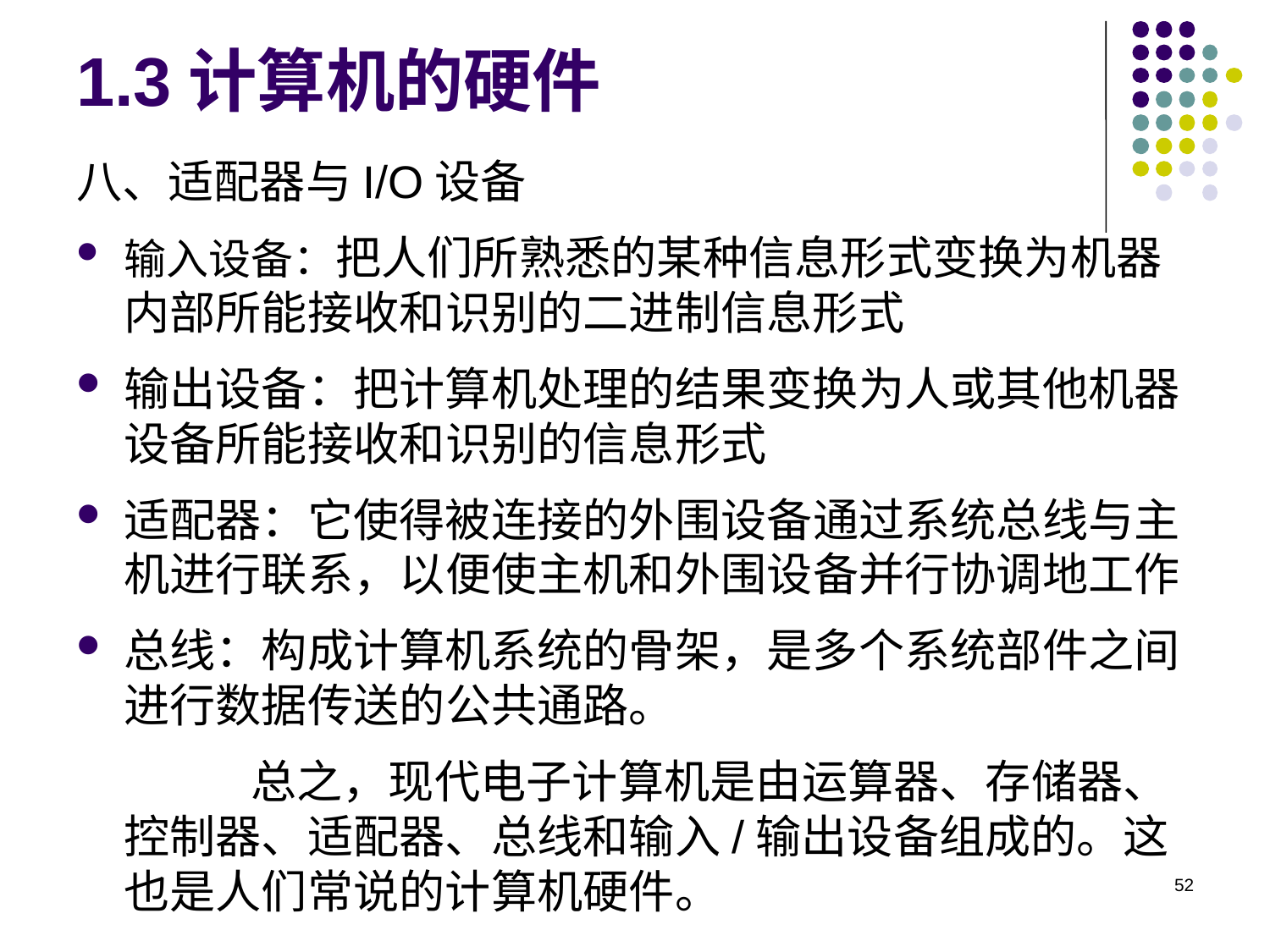

# 1.3计算机的硬件
八、适配器与I/O设备
输入设备：把人们所熟悉的某种信息形式变换为机器内部所能接收和识别的二进制信息形式
输出设备：把计算机处理的结果变换为人或其他机器设备所能接收和识别的信息形式
适配器：它使得被连接的外围设备通过系统总线与主机进行联系，以便使主机和外围设备并行协调地工作
总线：构成计算机系统的骨架，是多个系统部件之间进行数据传送的公共通路。
		总之，现代电子计算机是由运算器、存储器、控制器、适配器、总线和输入/输出设备组成的。这也是人们常说的计算机硬件。
52